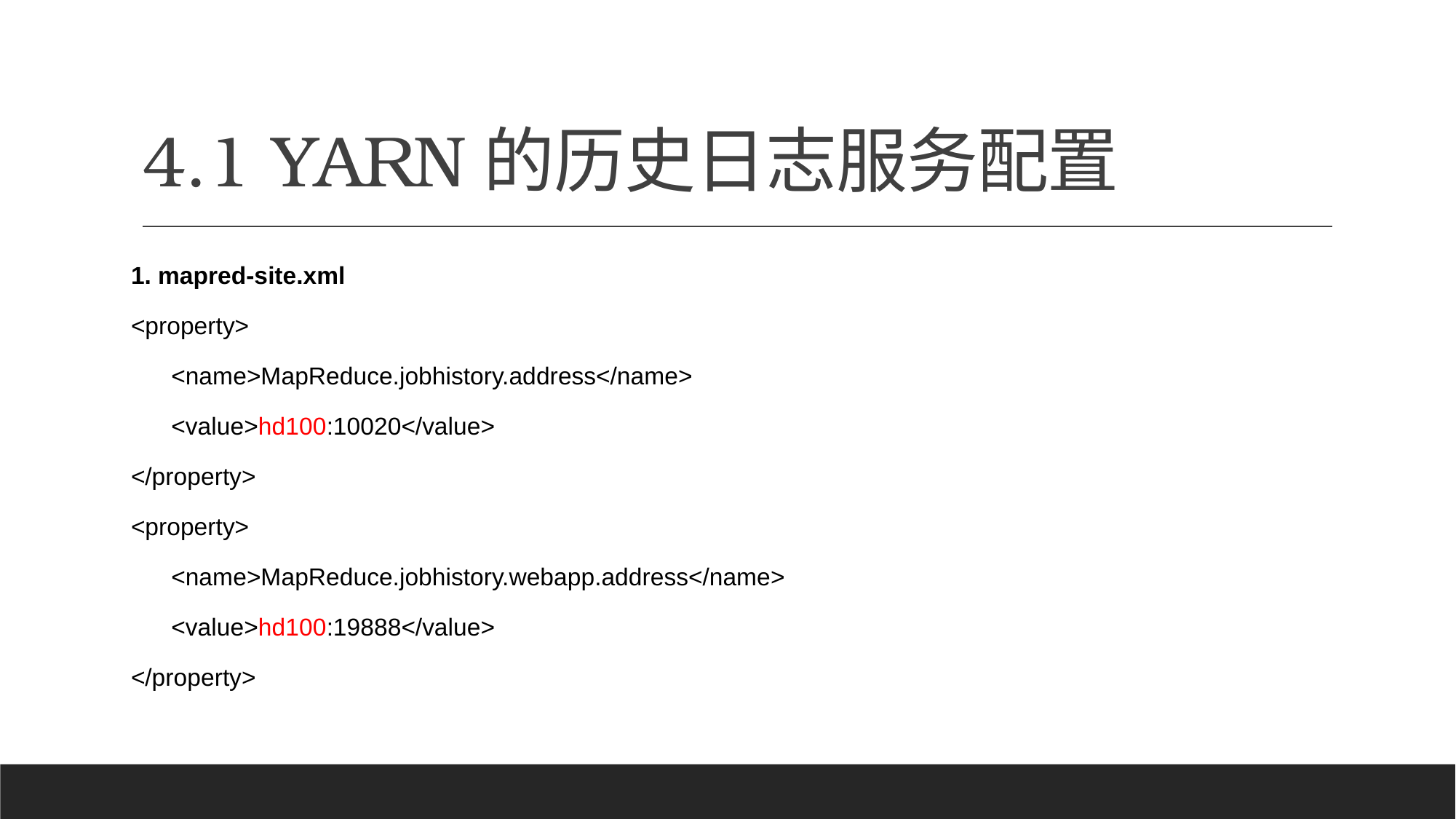

# 4.1 YARN的历史日志服务配置
1. mapred-site.xml
<property>
      <name>MapReduce.jobhistory.address</name>
      <value>hd100:10020</value>
</property>
<property>
      <name>MapReduce.jobhistory.webapp.address</name>
      <value>hd100:19888</value>
</property>